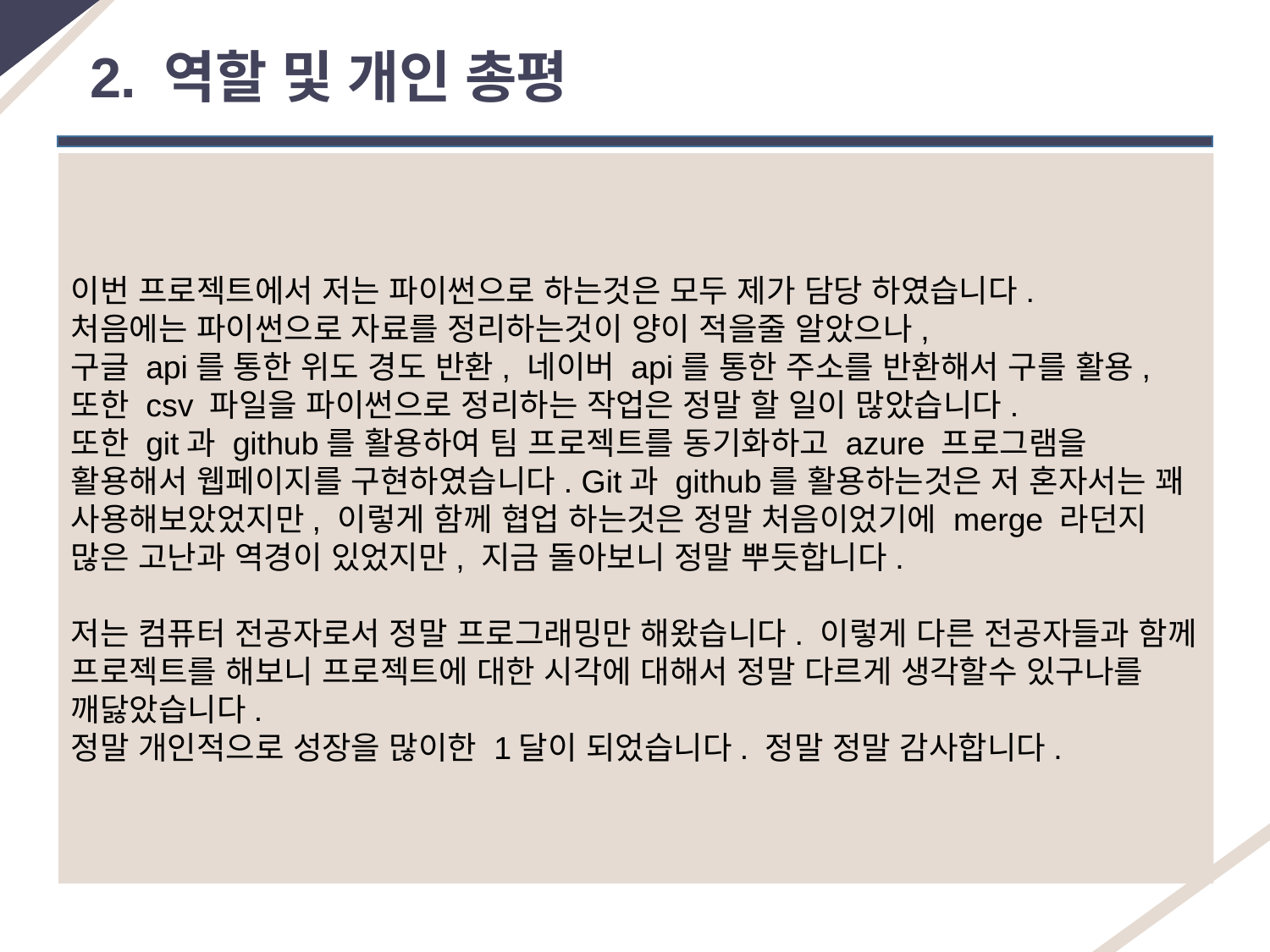

2. 역할 및 개인 총평

이번 프로젝트에서 저는 파이썬으로 하는것은 모두 제가 담당 하였습니다.
처음에는 파이썬으로 자료를 정리하는것이 양이 적을줄 알았으나,
구글 api를 통한 위도 경도 반환, 네이버 api를 통한 주소를 반환해서 구를 활용, 또한 csv 파일을 파이썬으로 정리하는 작업은 정말 할 일이 많았습니다.
또한 git과 github를 활용하여 팀 프로젝트를 동기화하고 azure 프로그램을 활용해서 웹페이지를 구현하였습니다. Git과 github를 활용하는것은 저 혼자서는 꽤 사용해보았었지만, 이렇게 함께 협업 하는것은 정말 처음이었기에 merge 라던지 많은 고난과 역경이 있었지만, 지금 돌아보니 정말 뿌듯합니다.

저는 컴퓨터 전공자로서 정말 프로그래밍만 해왔습니다. 이렇게 다른 전공자들과 함께 프로젝트를 해보니 프로젝트에 대한 시각에 대해서 정말 다르게 생각할수 있구나를 깨닳았습니다.
정말 개인적으로 성장을 많이한 1달이 되었습니다. 정말 정말 감사합니다.